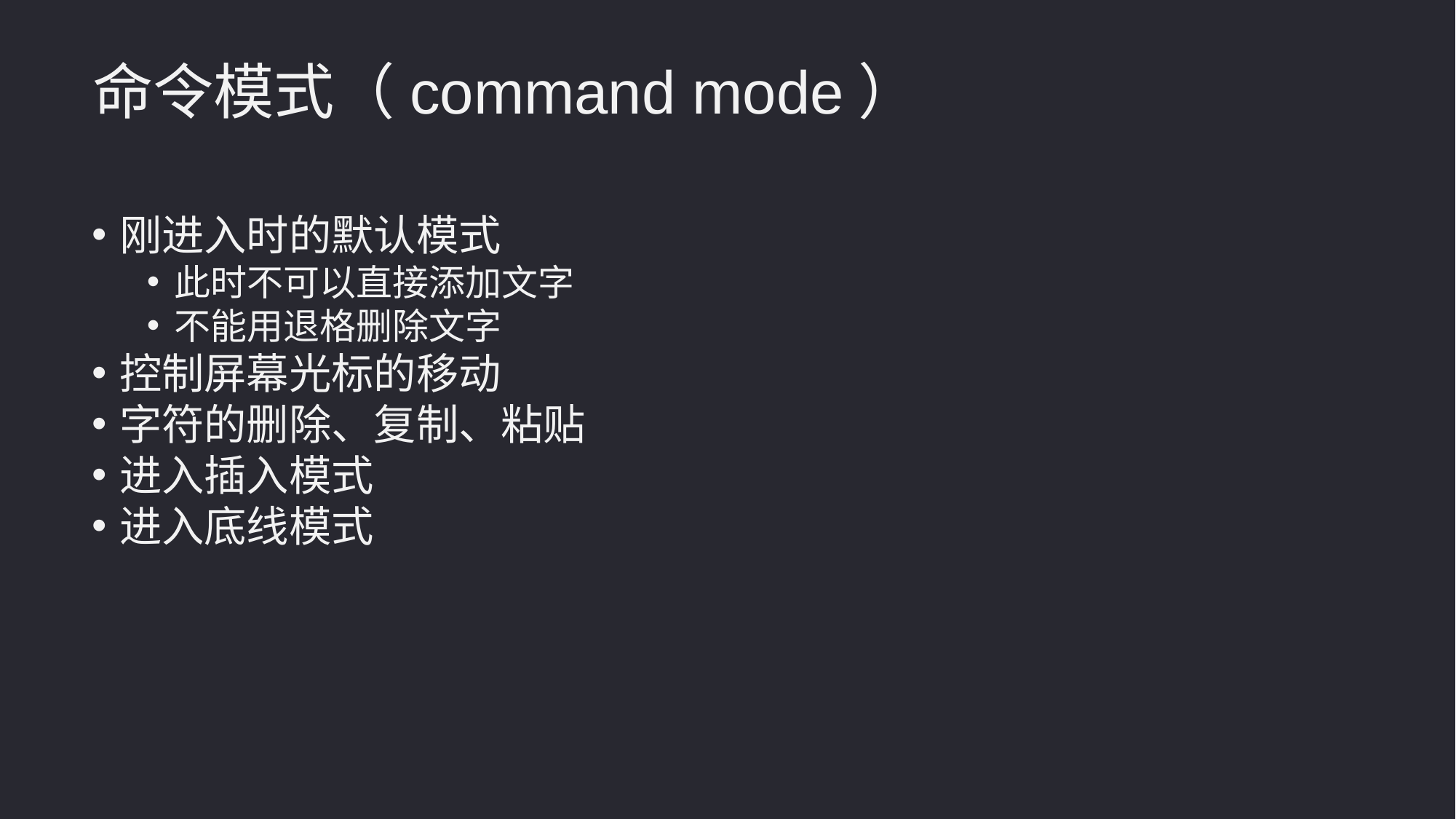

命令模式（command mode）
刚进入时的默认模式
此时不可以直接添加文字
不能用退格删除文字
控制屏幕光标的移动
字符的删除、复制、粘贴
进入插入模式
进入底线模式